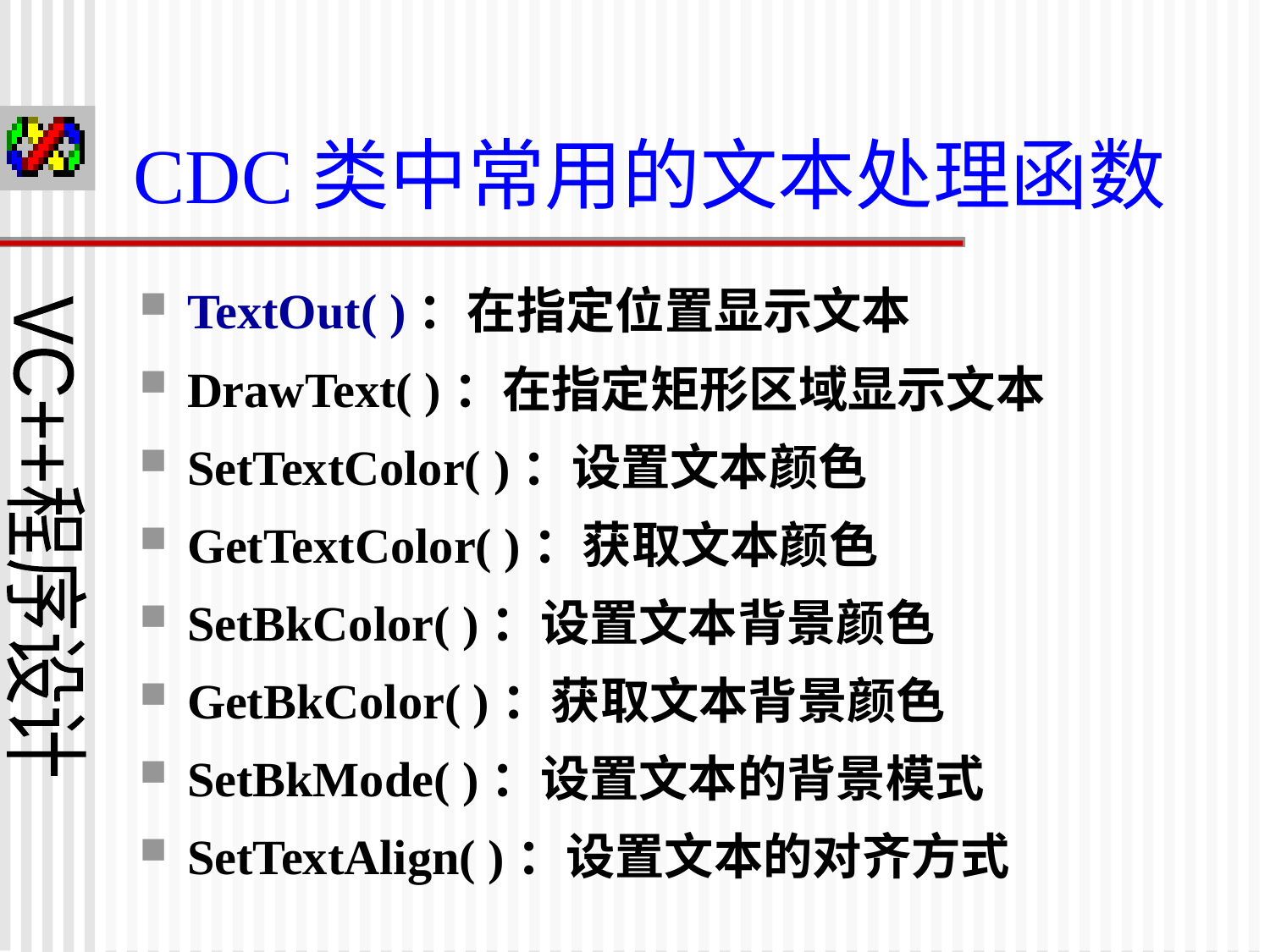

# CDC类中常用的文本处理函数
TextOut( )：在指定位置显示文本
DrawText( )：在指定矩形区域显示文本
SetTextColor( )：设置文本颜色
GetTextColor( )：获取文本颜色
SetBkColor( )：设置文本背景颜色
GetBkColor( )：获取文本背景颜色
SetBkMode( )：设置文本的背景模式
SetTextAlign( )：设置文本的对齐方式